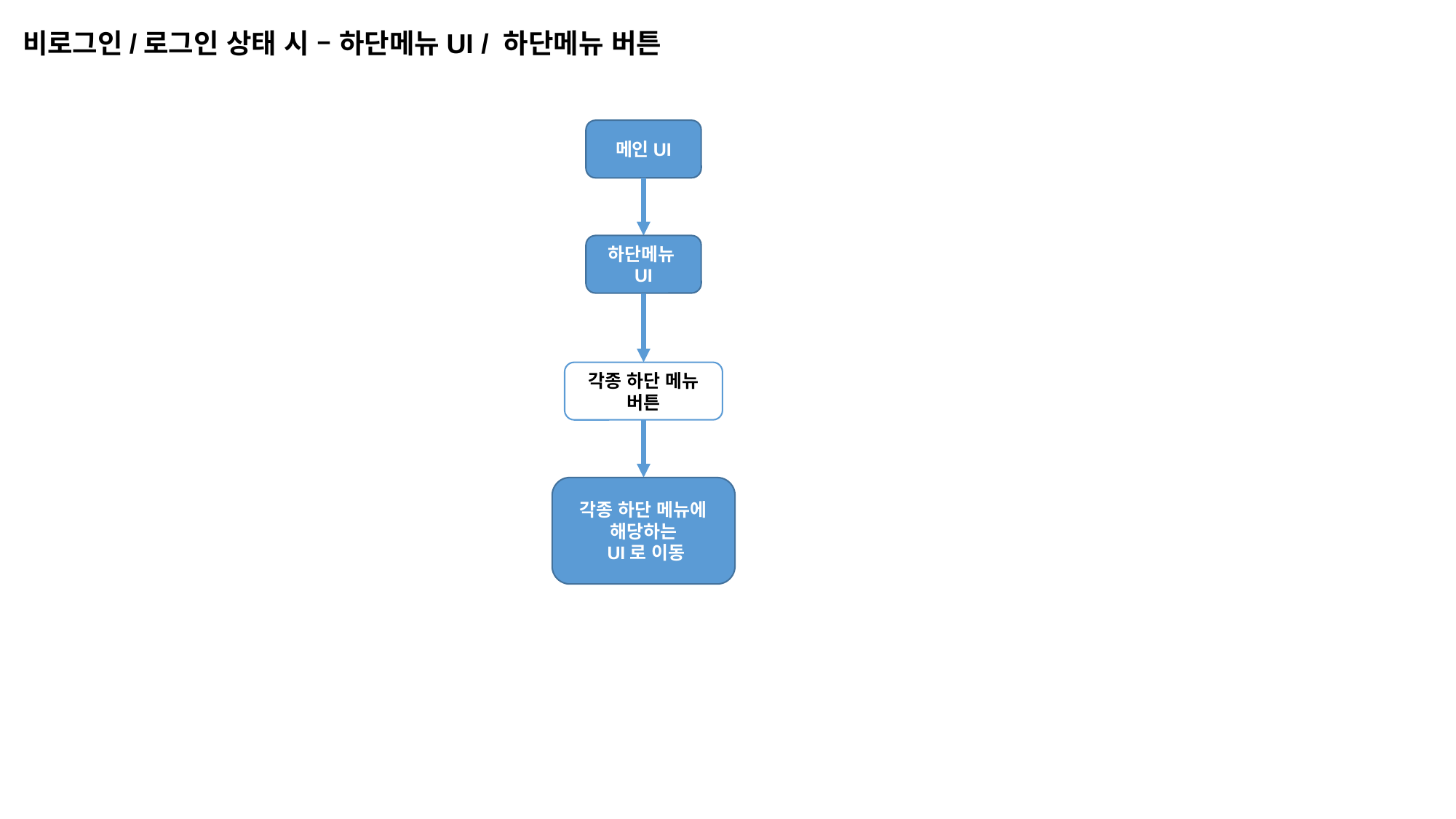

비로그인/로그인 상태 시 – 하단메뉴UI / 하단메뉴 버튼
메인UI
하단메뉴UI
각종 하단 메뉴
버튼
각종 하단 메뉴에 해당하는
 UI로 이동